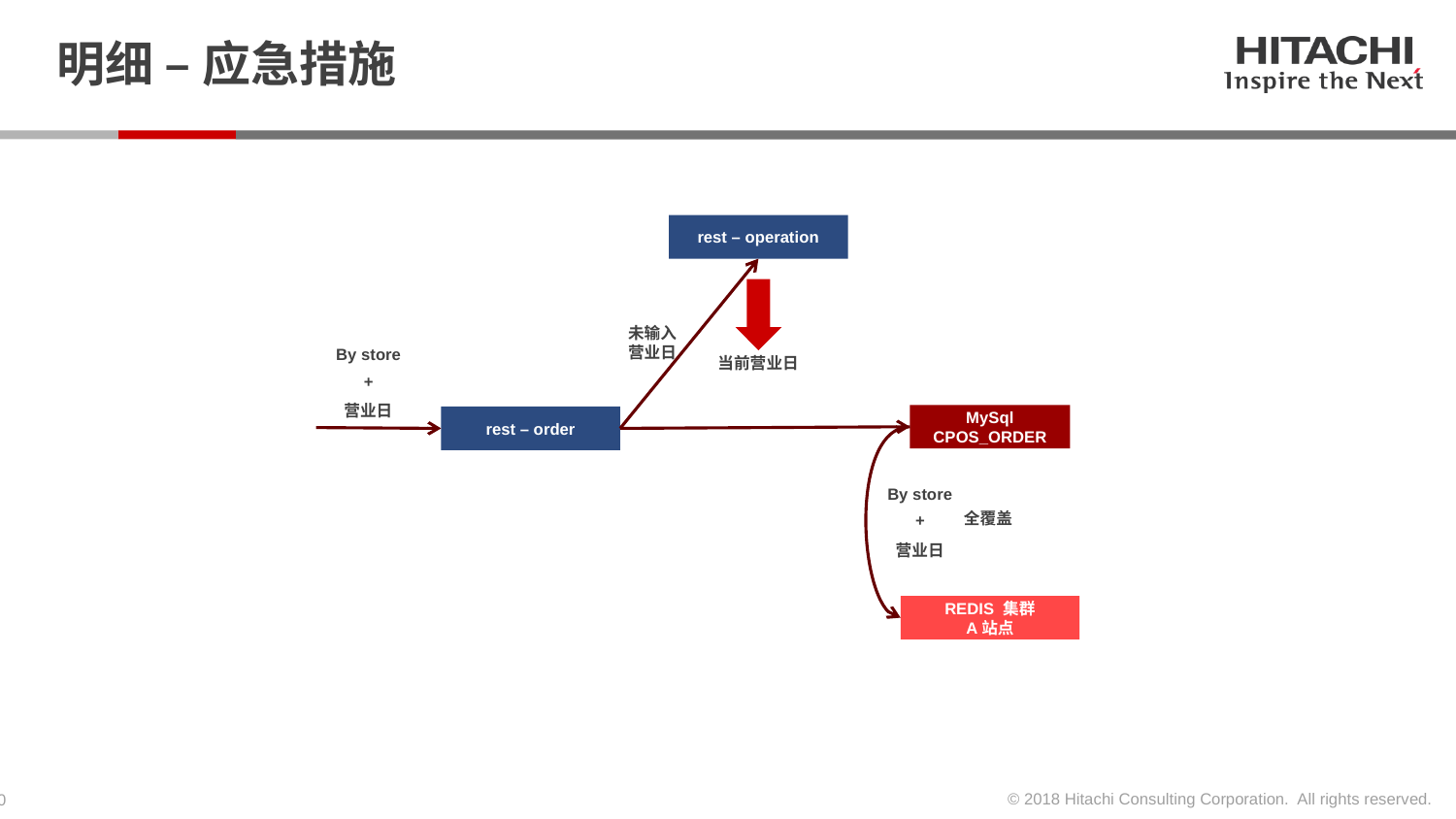

# 明细 – 应急措施
rest – operation

未输入
营业日
By store
当前营业日
+
营业日
MySql
CPOS_ORDER
rest – order
By store
全覆盖
+
营业日
REDIS 集群
A站点